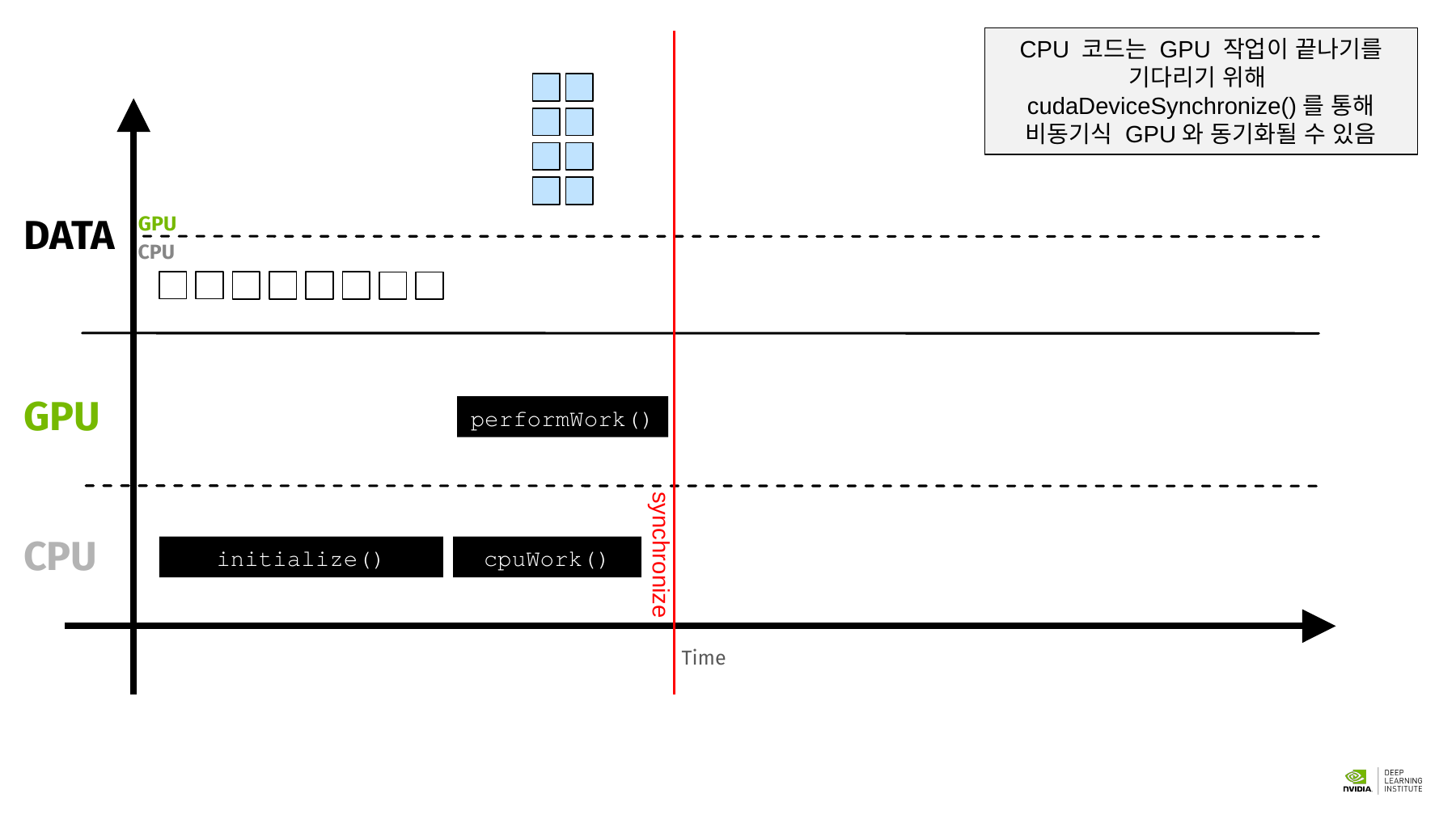

CPU 코드는 GPU 작업이 끝나기를 기다리기 위해  cudaDeviceSynchronize()를 통해 비동기식 GPU와 동기화될 수 있음
synchronize

TIME
GPU
DATA
CPU

GPU
performWork()
CPU
cpuWork()
initialize()
Time